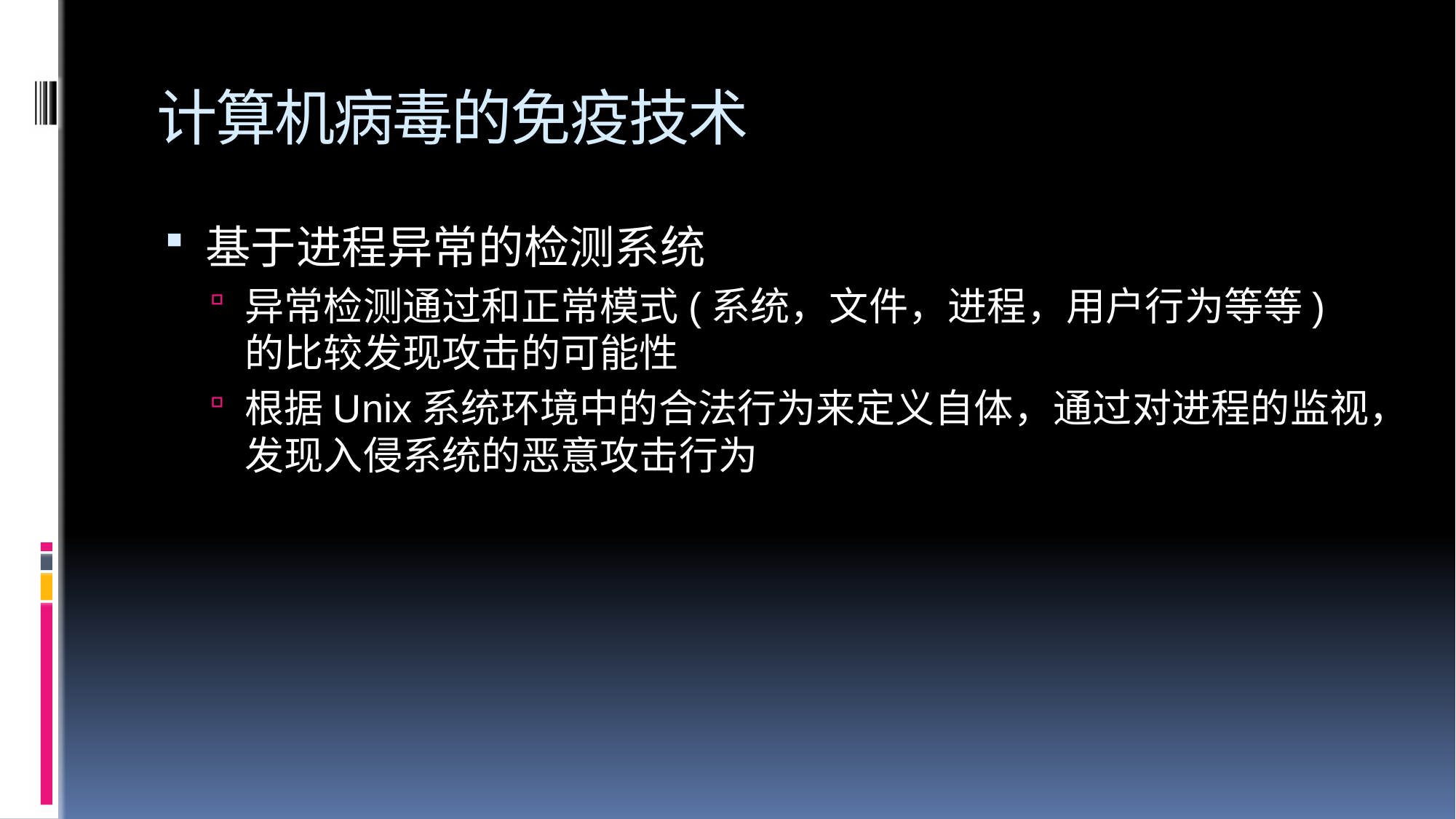

# 计算机病毒的免疫技术
基于进程异常的检测系统
异常检测通过和正常模式(系统，文件，进程，用户行为等等)的比较发现攻击的可能性
根据Unix系统环境中的合法行为来定义自体，通过对进程的监视，发现入侵系统的恶意攻击行为